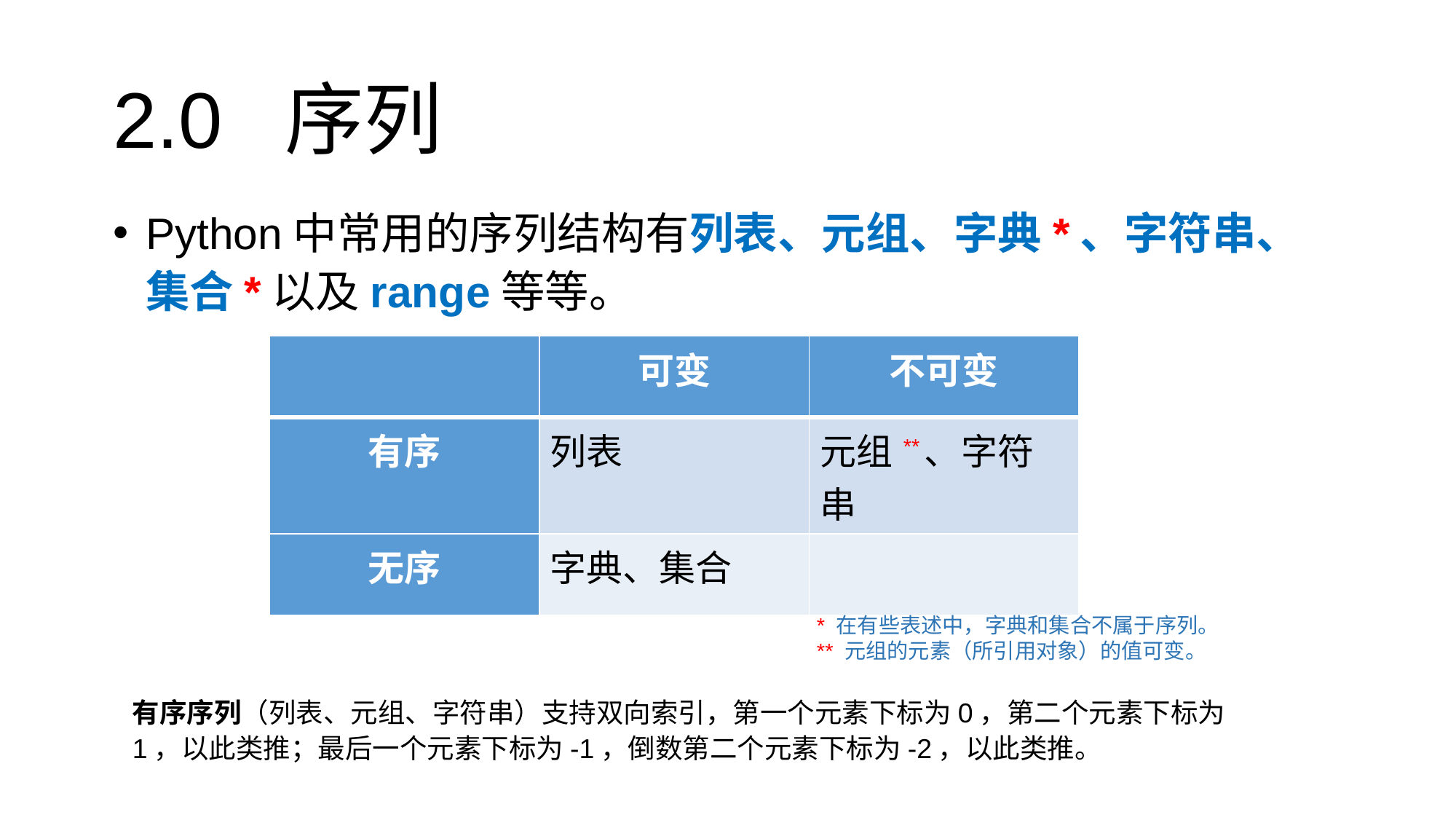

# 2.0  序列
Python中常用的序列结构有列表、元组、字典*、字符串、集合*以及range等等。
|  | 可变 | 不可变 |
| --- | --- | --- |
| 有序 | 列表 | 元组\*\*、字符串 |
| 无序 | 字典、集合 |  |
* 在有些表述中，字典和集合不属于序列。
** 元组的元素（所引用对象）的值可变。
有序序列（列表、元组、字符串）支持双向索引，第一个元素下标为0，第二个元素下标为1，以此类推；最后一个元素下标为-1，倒数第二个元素下标为-2，以此类推。